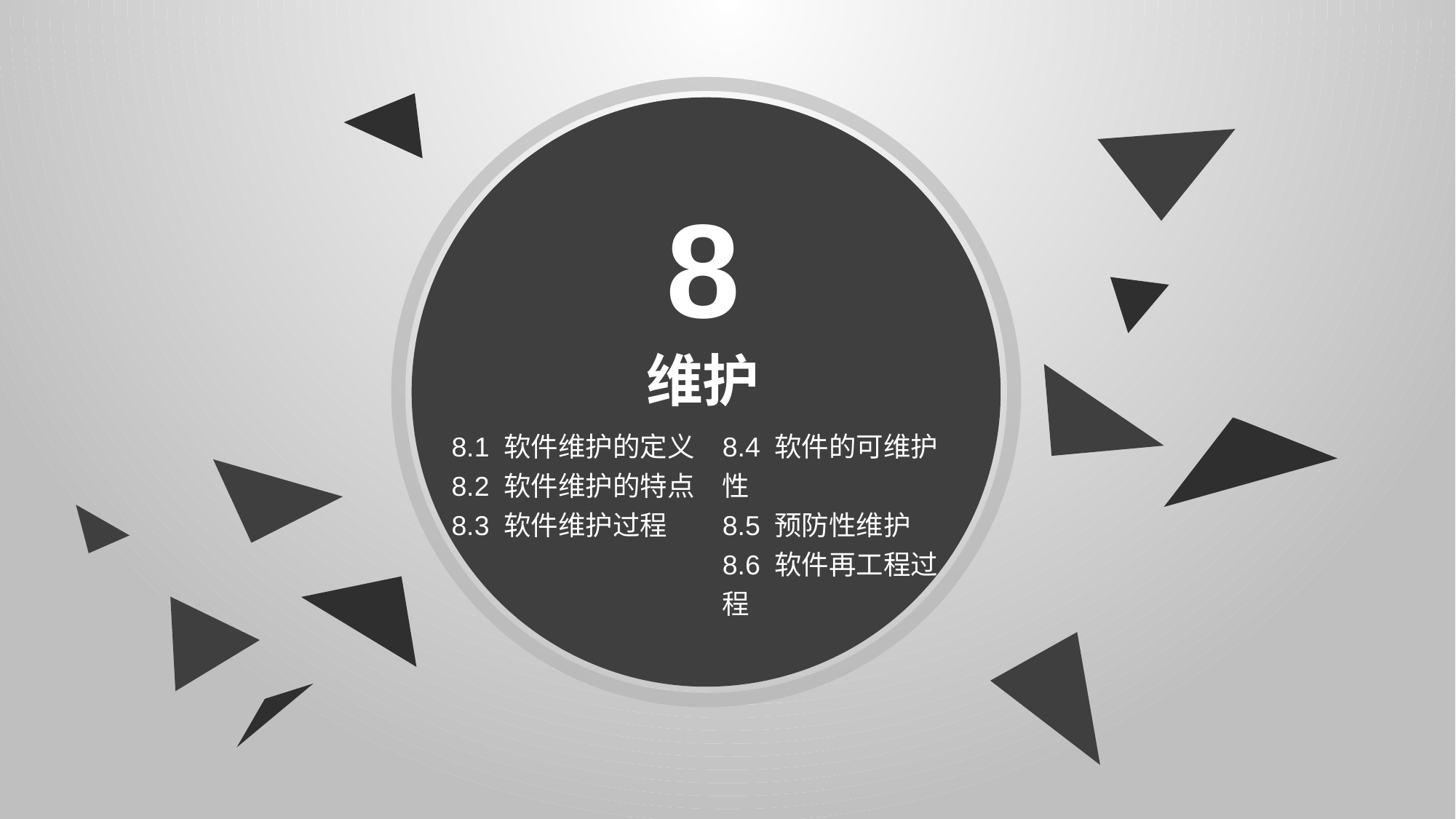

8

维护

8.1 软件维护的定义
8.2 软件维护的特点
8.3 软件维护过程
8.4 软件的可维护性
8.5 预防性维护
8.6 软件再工程过程